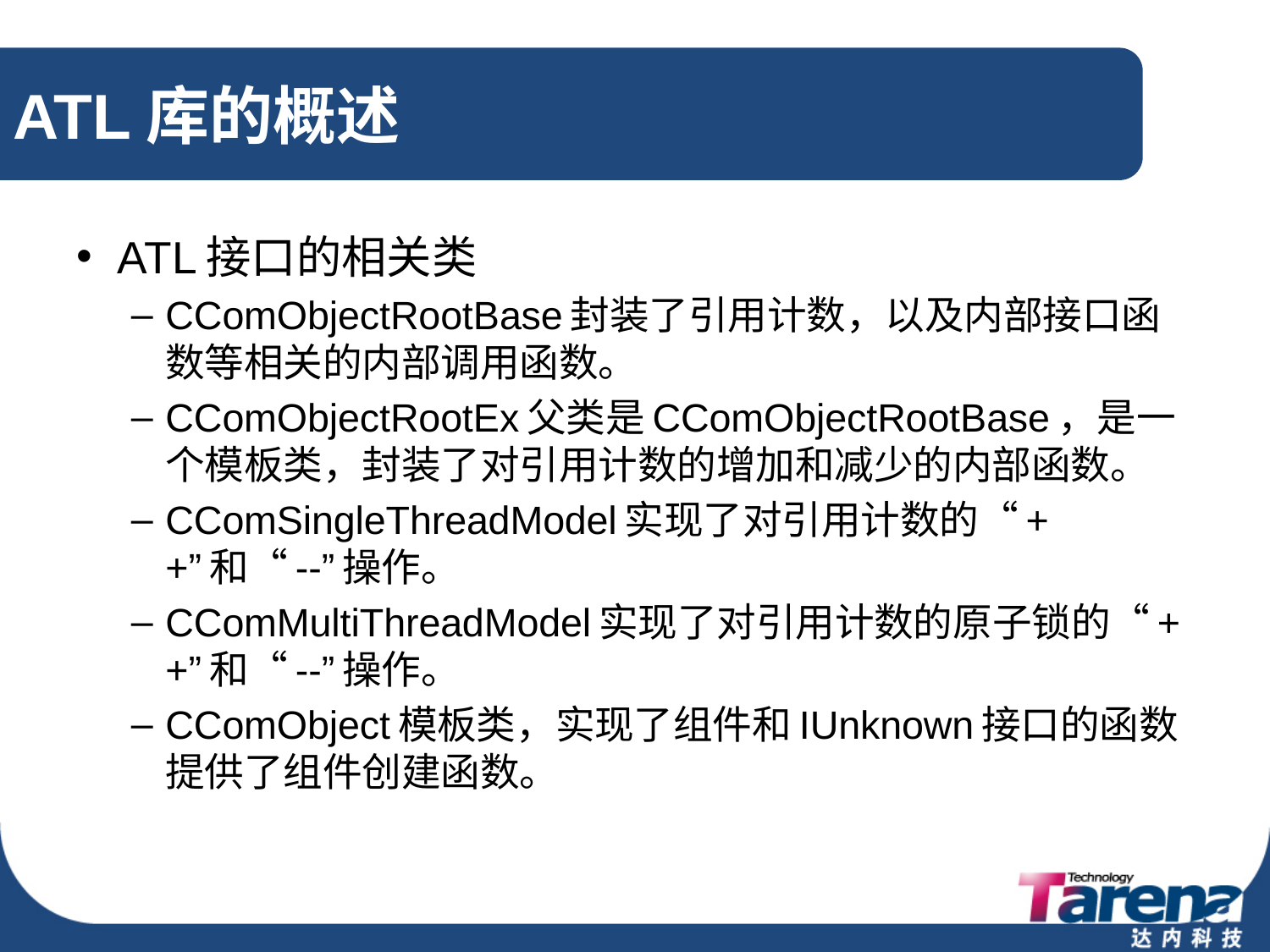

# ATL库的概述
ATL接口的相关类
CComObjectRootBase封装了引用计数，以及内部接口函数等相关的内部调用函数。
CComObjectRootEx父类是CComObjectRootBase，是一个模板类，封装了对引用计数的增加和减少的内部函数。
CComSingleThreadModel实现了对引用计数的“++”和“--”操作。
CComMultiThreadModel实现了对引用计数的原子锁的“++”和“--”操作。
CComObject模板类，实现了组件和IUnknown接口的函数提供了组件创建函数。